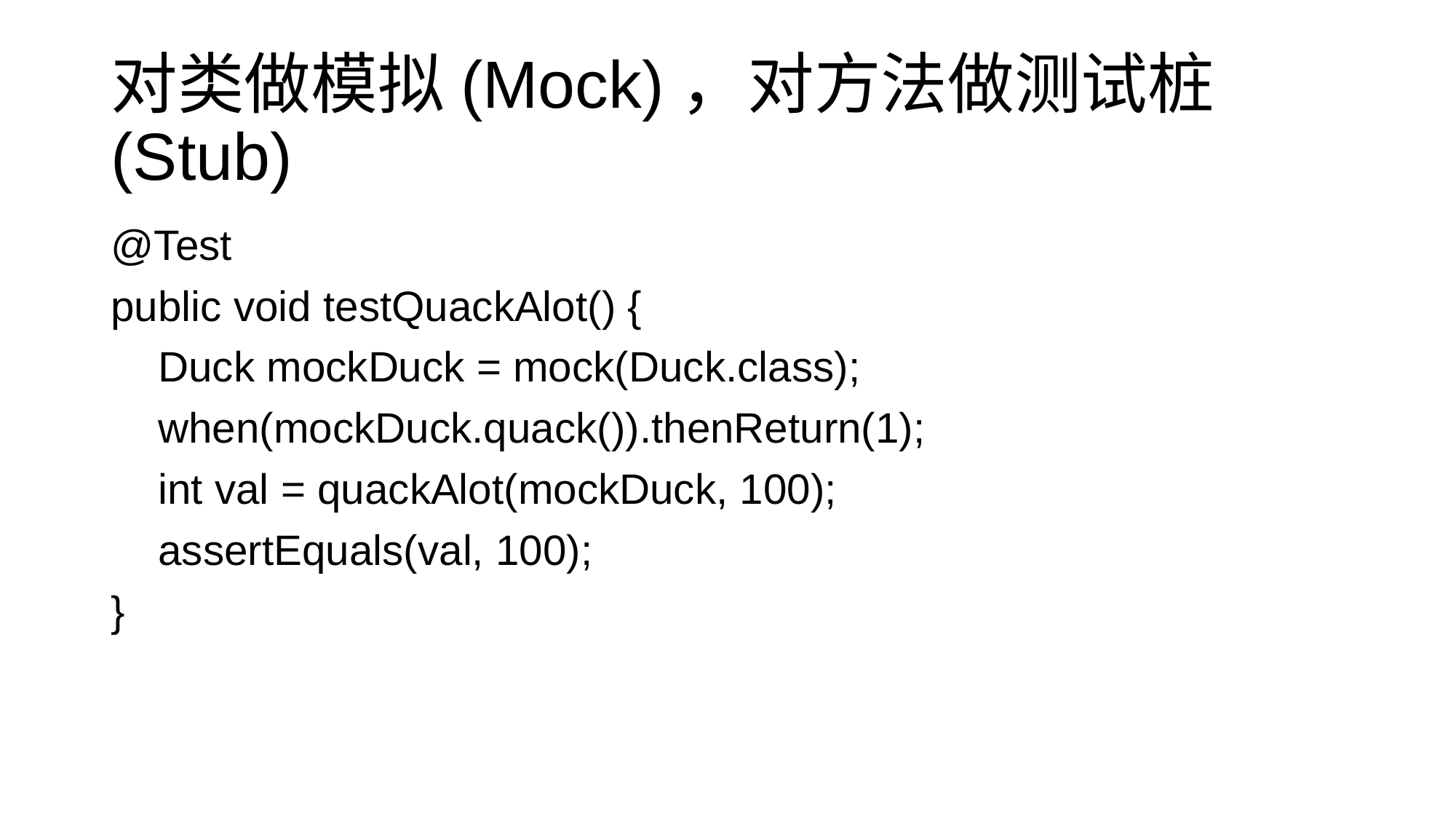

# 对类做模拟(Mock)，对方法做测试桩(Stub)
@Test
public void testQuackAlot() {
    Duck mockDuck = mock(Duck.class);
    when(mockDuck.quack()).thenReturn(1);
    int val = quackAlot(mockDuck, 100);
    assertEquals(val, 100);
}